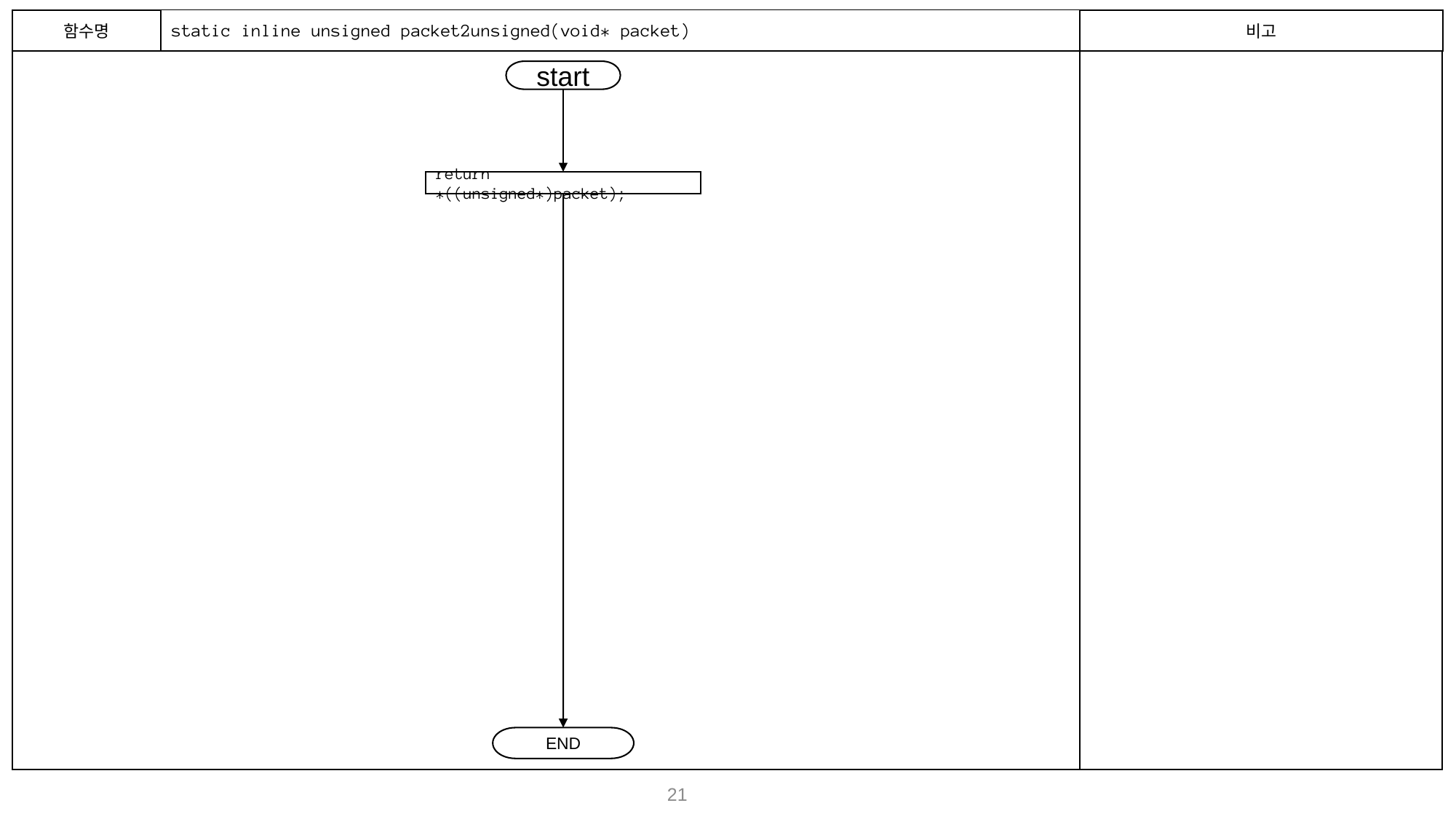

함수명
# static inline unsigned packet2unsigned(void* packet)
비고

start
return *((unsigned*)packet);
END
21